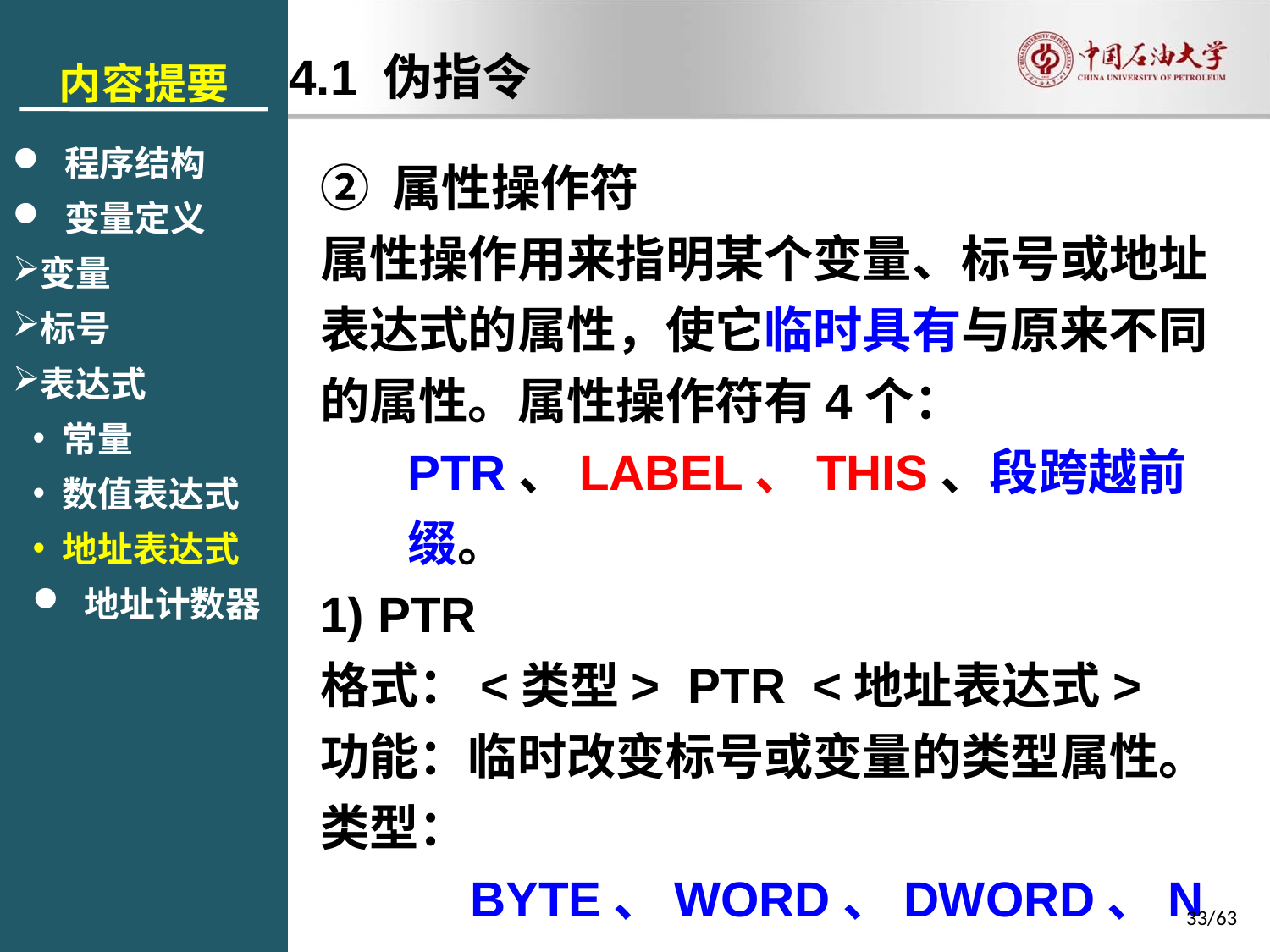

内容提要
 程序结构
 变量定义
变量
标号
表达式
常量
数值表达式
地址表达式
 地址计数器
4.1 伪指令
② 属性操作符
属性操作用来指明某个变量、标号或地址表达式的属性，使它临时具有与原来不同的属性。属性操作符有4个：
PTR、LABEL、THIS、段跨越前缀。
1) PTR
格式：<类型>  PTR  <地址表达式>
功能：临时改变标号或变量的类型属性。
类型：BYTE、WORD、DWORD、NEAR、FAR。
33/63